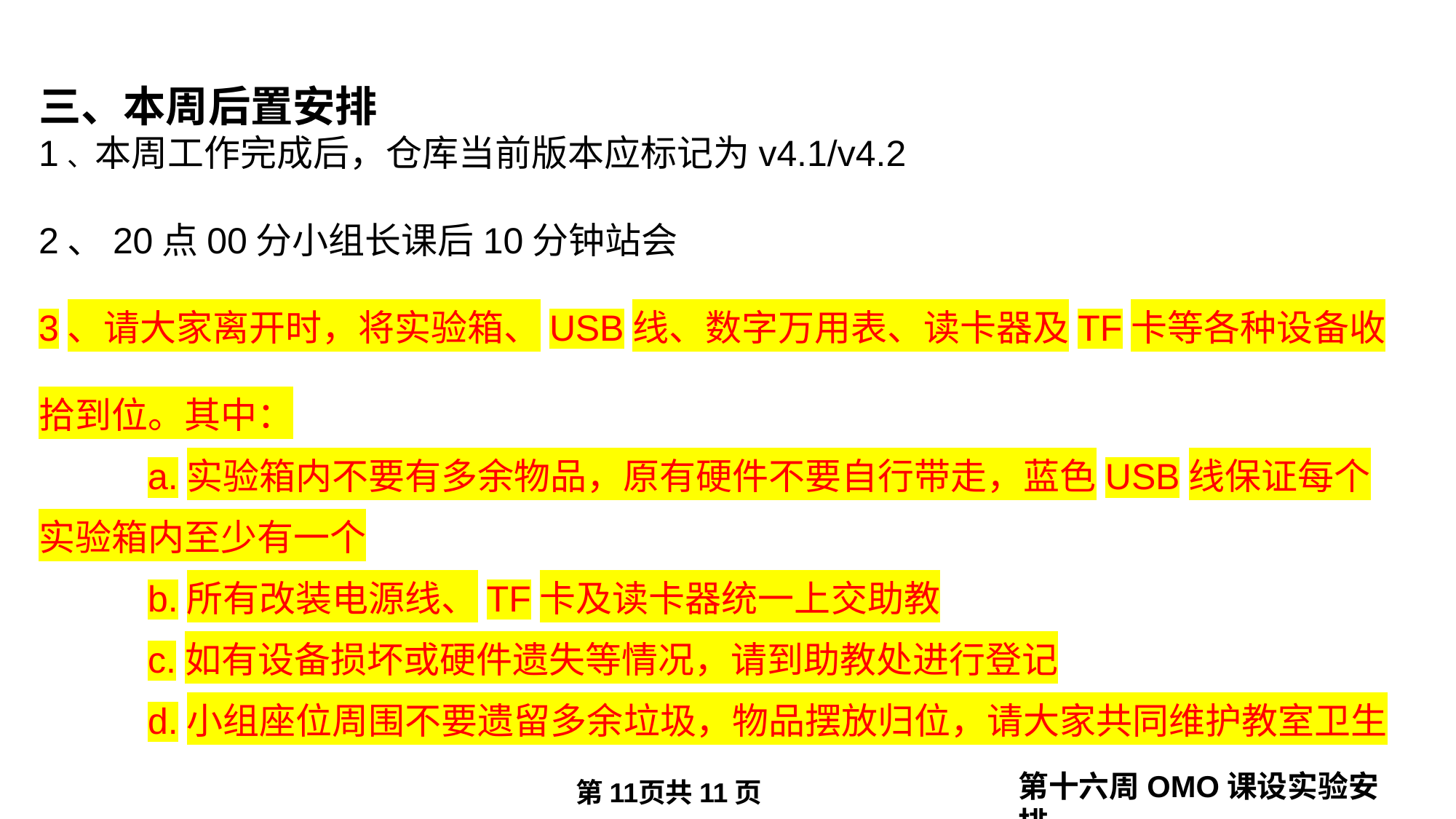

三、本周后置安排
1、本周工作完成后，仓库当前版本应标记为v4.1/v4.2

2、20点00分小组长课后10分钟站会
3、请大家离开时，将实验箱、USB线、数字万用表、读卡器及TF卡等各种设备收拾到位。其中：
	a.实验箱内不要有多余物品，原有硬件不要自行带走，蓝色USB线保证每个实验箱内至少有一个
	b.所有改装电源线、TF卡及读卡器统一上交助教
	c.如有设备损坏或硬件遗失等情况，请到助教处进行登记
	d.小组座位周围不要遗留多余垃圾，物品摆放归位，请大家共同维护教室卫生

第十六周OMO课设实验安排
第11页共11页